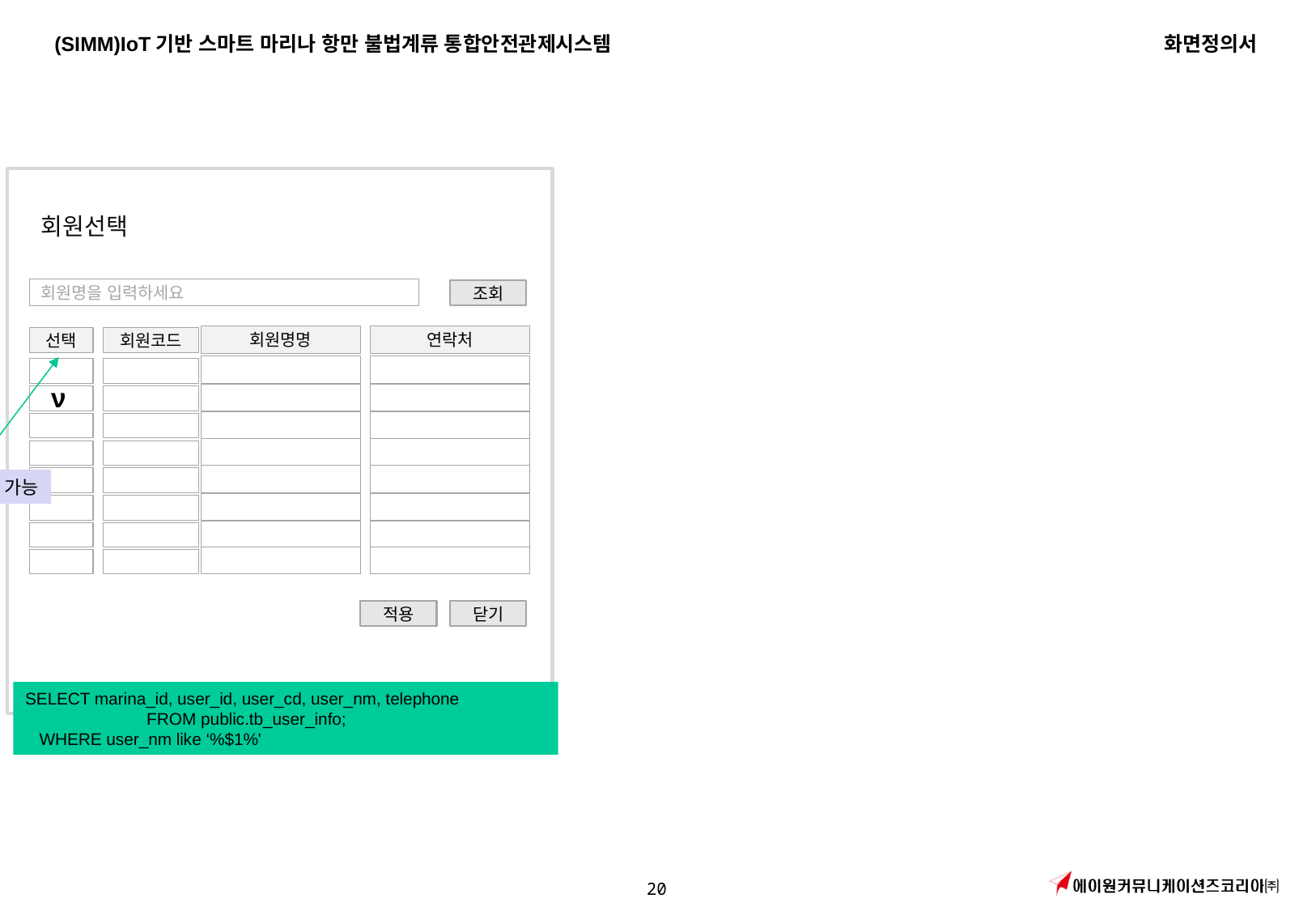

회원선택
회원명을 입력하세요
조회
회원명명
연락처
선택
회원코드

ν

하나만 선택 가능

적용
닫기
SELECT marina_id, user_id, user_cd, user_nm, telephone
	FROM public.tb_user_info;
   WHERE user_nm like ‘%$1%'